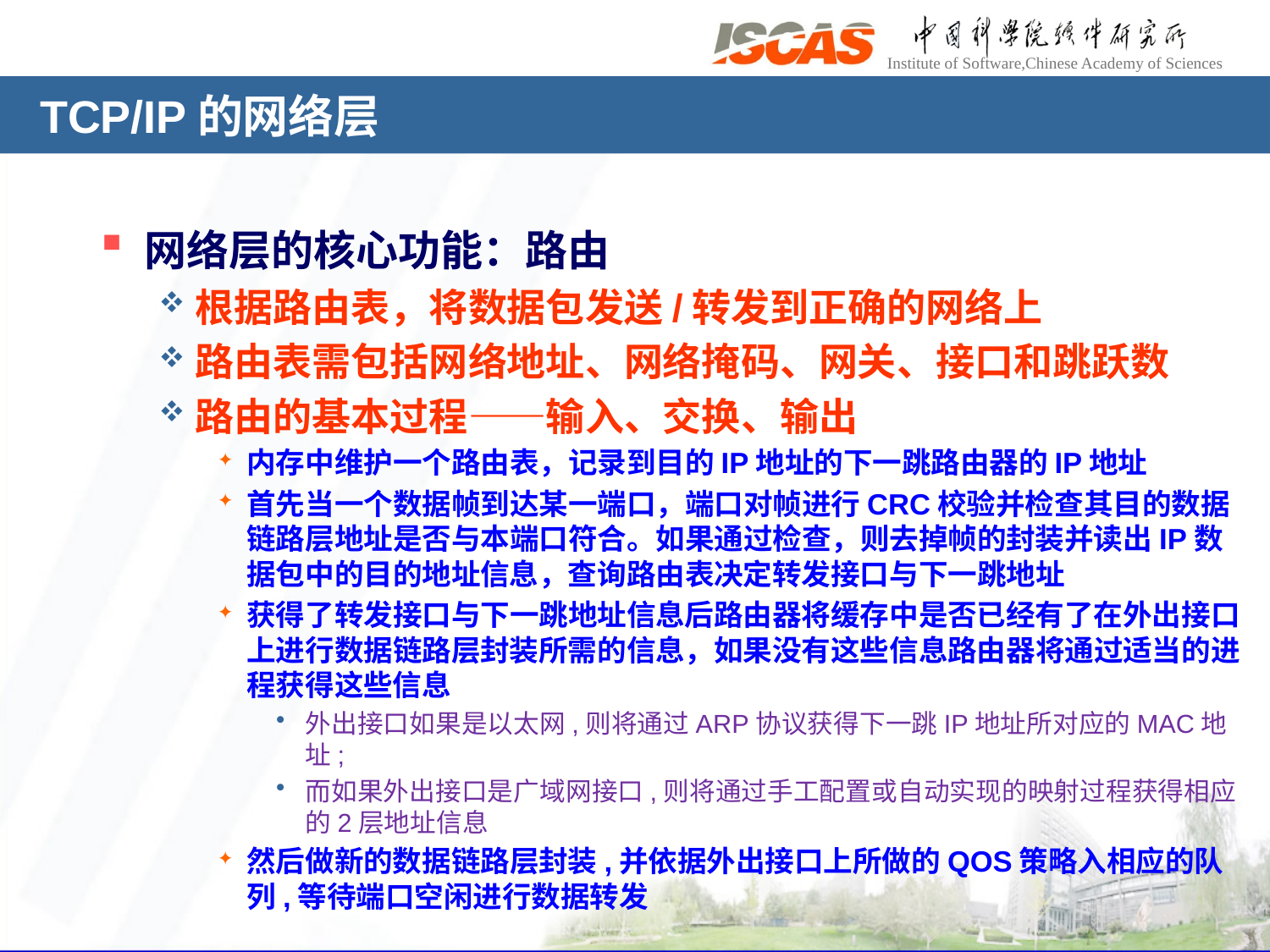

# TCP/IP的网络层
网络层的核心功能：路由
根据路由表，将数据包发送/转发到正确的网络上
路由表需包括网络地址、网络掩码、网关、接口和跳跃数
路由的基本过程——输入、交换、输出
内存中维护一个路由表，记录到目的IP地址的下一跳路由器的IP地址
首先当一个数据帧到达某一端口，端口对帧进行CRC校验并检查其目的数据链路层地址是否与本端口符合。如果通过检查，则去掉帧的封装并读出IP数据包中的目的地址信息，查询路由表决定转发接口与下一跳地址
获得了转发接口与下一跳地址信息后路由器将缓存中是否已经有了在外出接口上进行数据链路层封装所需的信息，如果没有这些信息路由器将通过适当的进程获得这些信息
外出接口如果是以太网,则将通过ARP协议获得下一跳IP地址所对应的MAC地址;
而如果外出接口是广域网接口,则将通过手工配置或自动实现的映射过程获得相应的2层地址信息
然后做新的数据链路层封装,并依据外出接口上所做的QOS策略入相应的队列,等待端口空闲进行数据转发